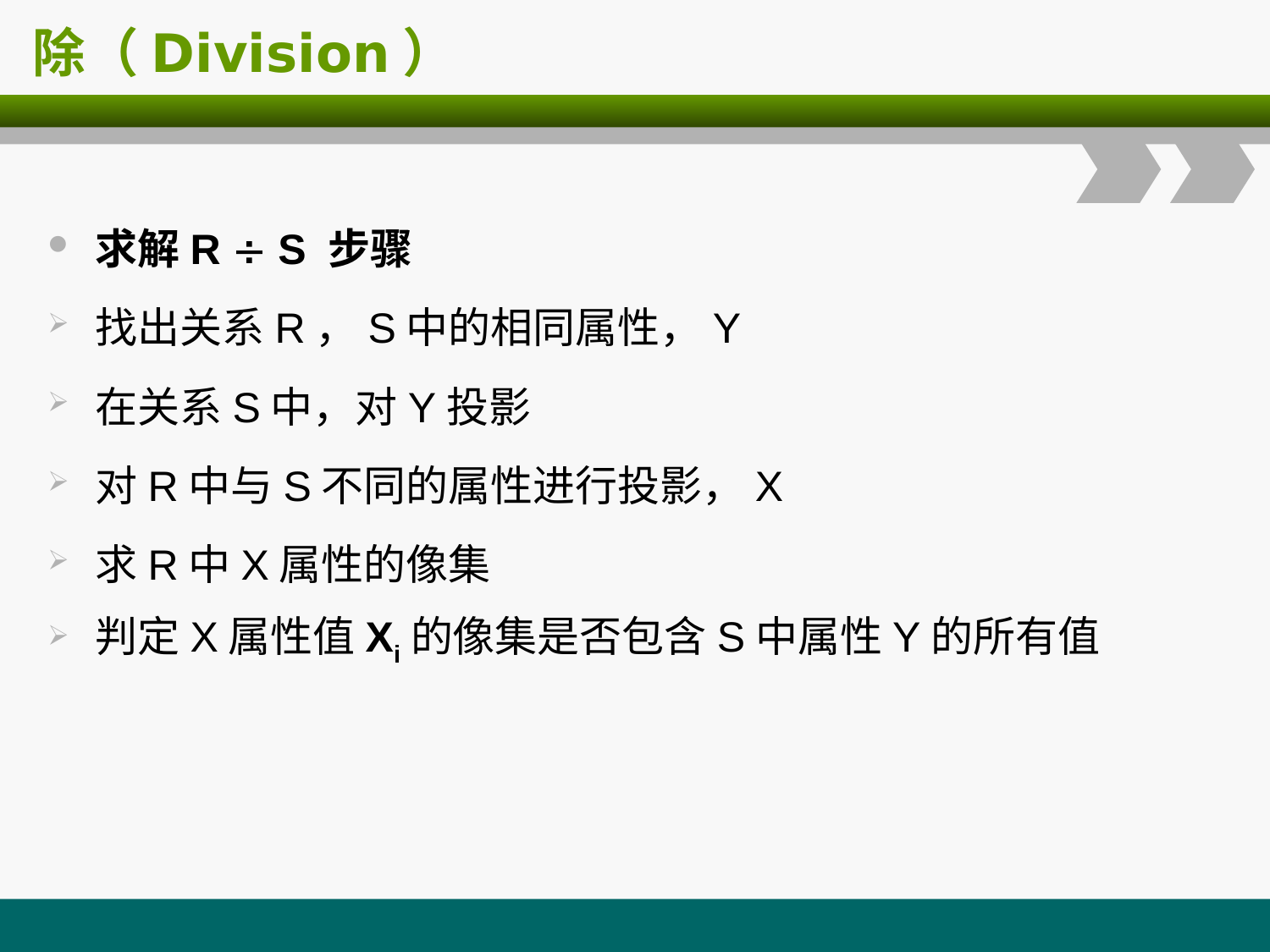

# 除（Division）
求解R ÷ S 步骤
找出关系R，S中的相同属性，Y
在关系S中，对Y投影
对R中与S不同的属性进行投影，X
求R中X属性的像集
判定X属性值Xi的像集是否包含S中属性Y的所有值